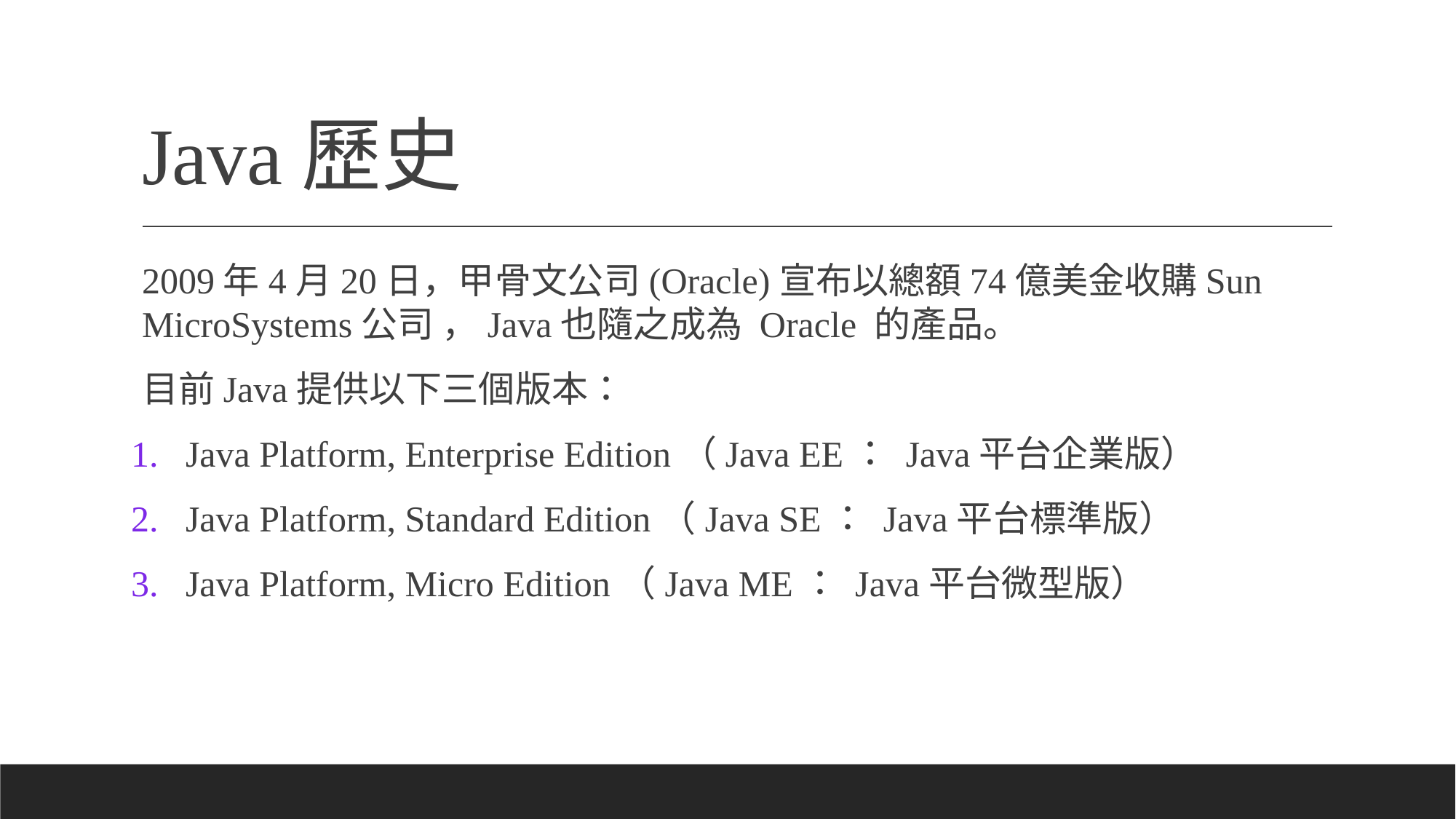

# Java歷史
2009年4月20日，甲骨文公司(Oracle)宣布以總額74億美金收購Sun MicroSystems公司 ，Java也隨之成為 Oracle 的產品。
目前Java提供以下三個版本：
Java Platform, Enterprise Edition（Java EE： Java平台企業版）
Java Platform, Standard Edition（Java SE： Java平台標準版）
Java Platform, Micro Edition（Java ME： Java平台微型版）